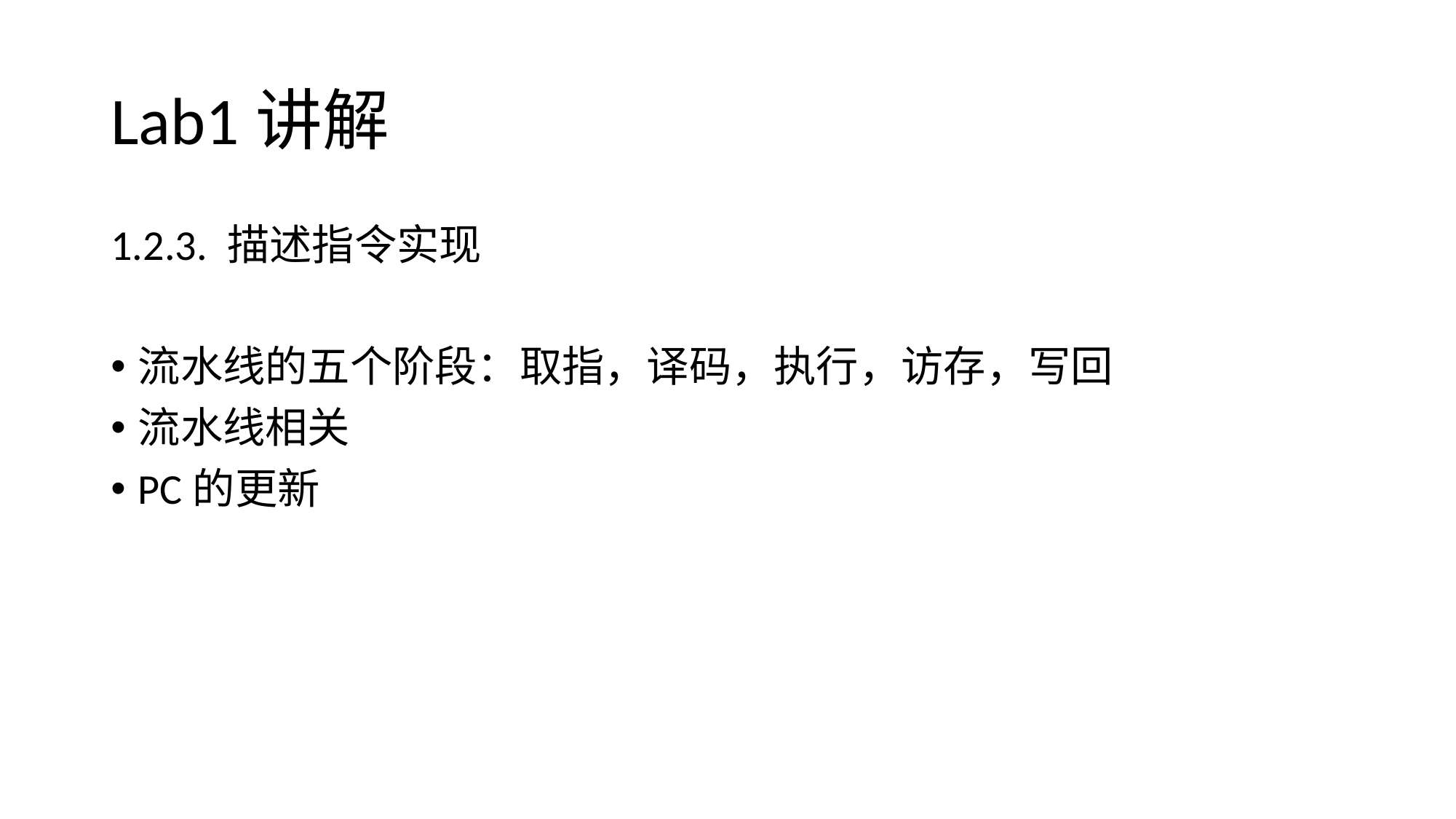

# Lab1讲解
1.2.3. 描述指令实现

流水线的五个阶段：取指，译码，执行，访存，写回
流水线相关
PC的更新